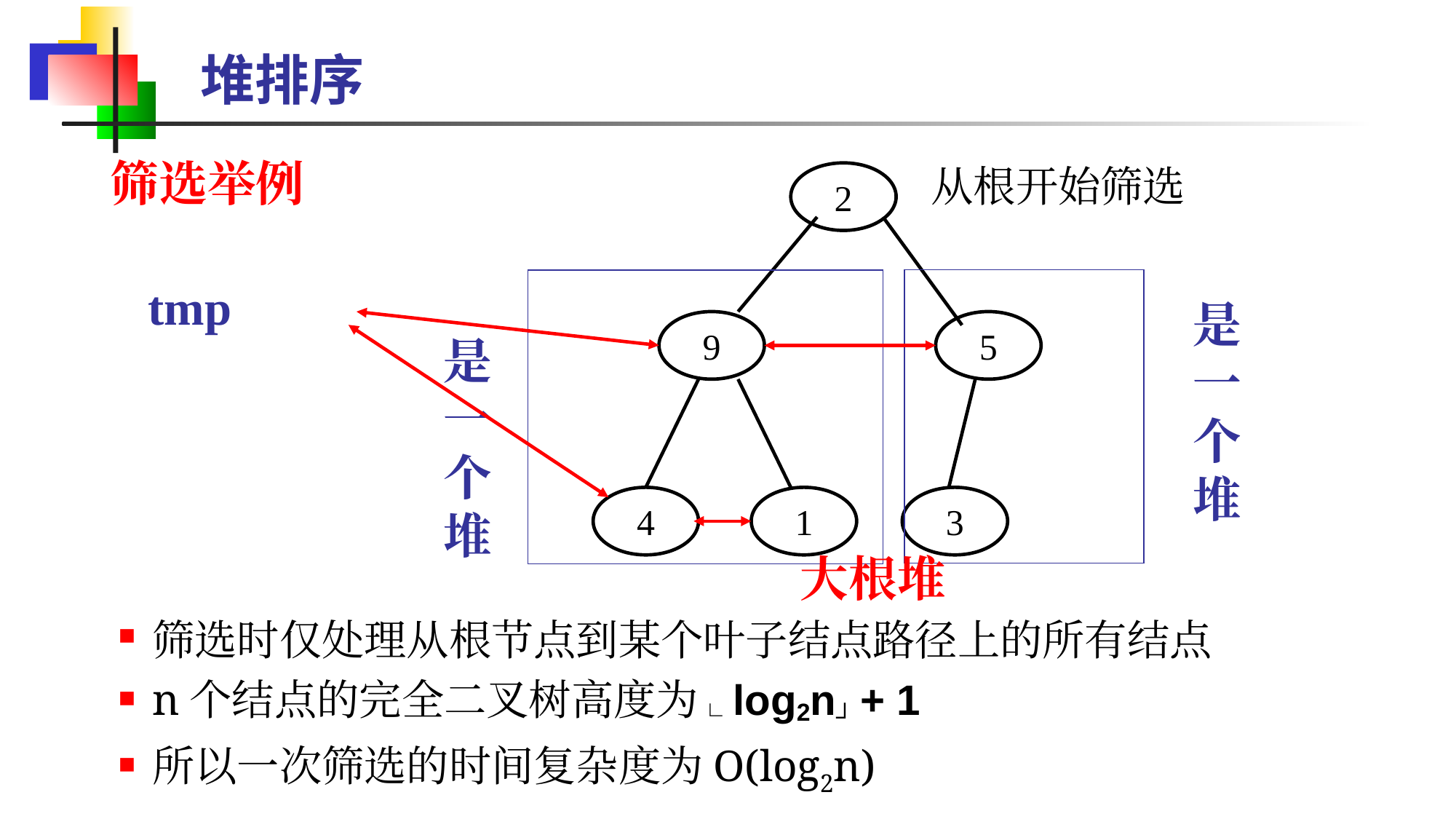

堆排序
筛选举例
从根开始筛选
2

是
一
个
堆

是
一
个
堆
tmp
9
5

4
1
3
大根堆
筛选时仅处理从根节点到某个叶子结点路径上的所有结点
n个结点的完全二叉树高度为└log2n┘ + 1
所以一次筛选的时间复杂度为O(log2n)